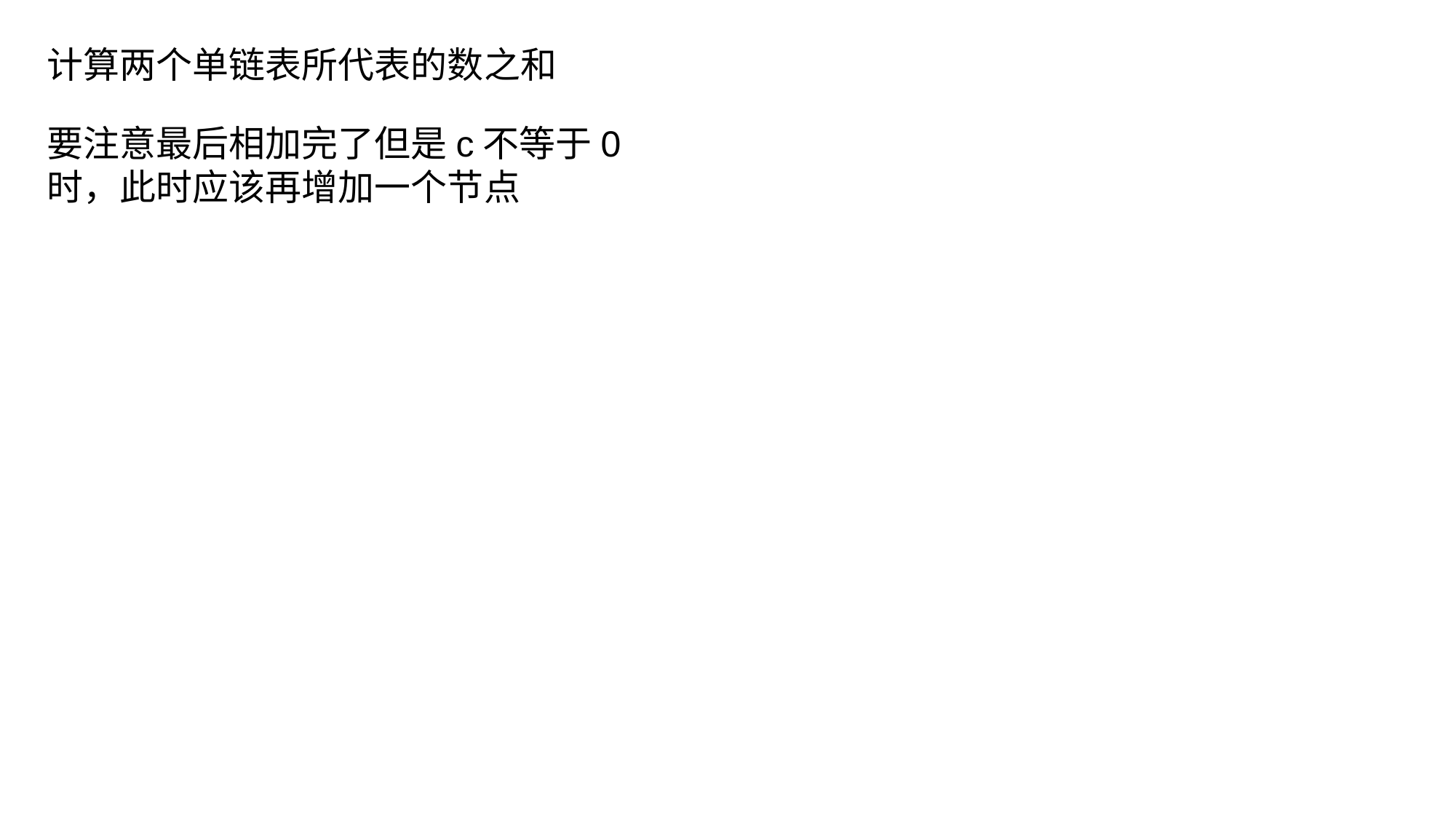

计算两个单链表所代表的数之和
要注意最后相加完了但是c不等于0时，此时应该再增加一个节点